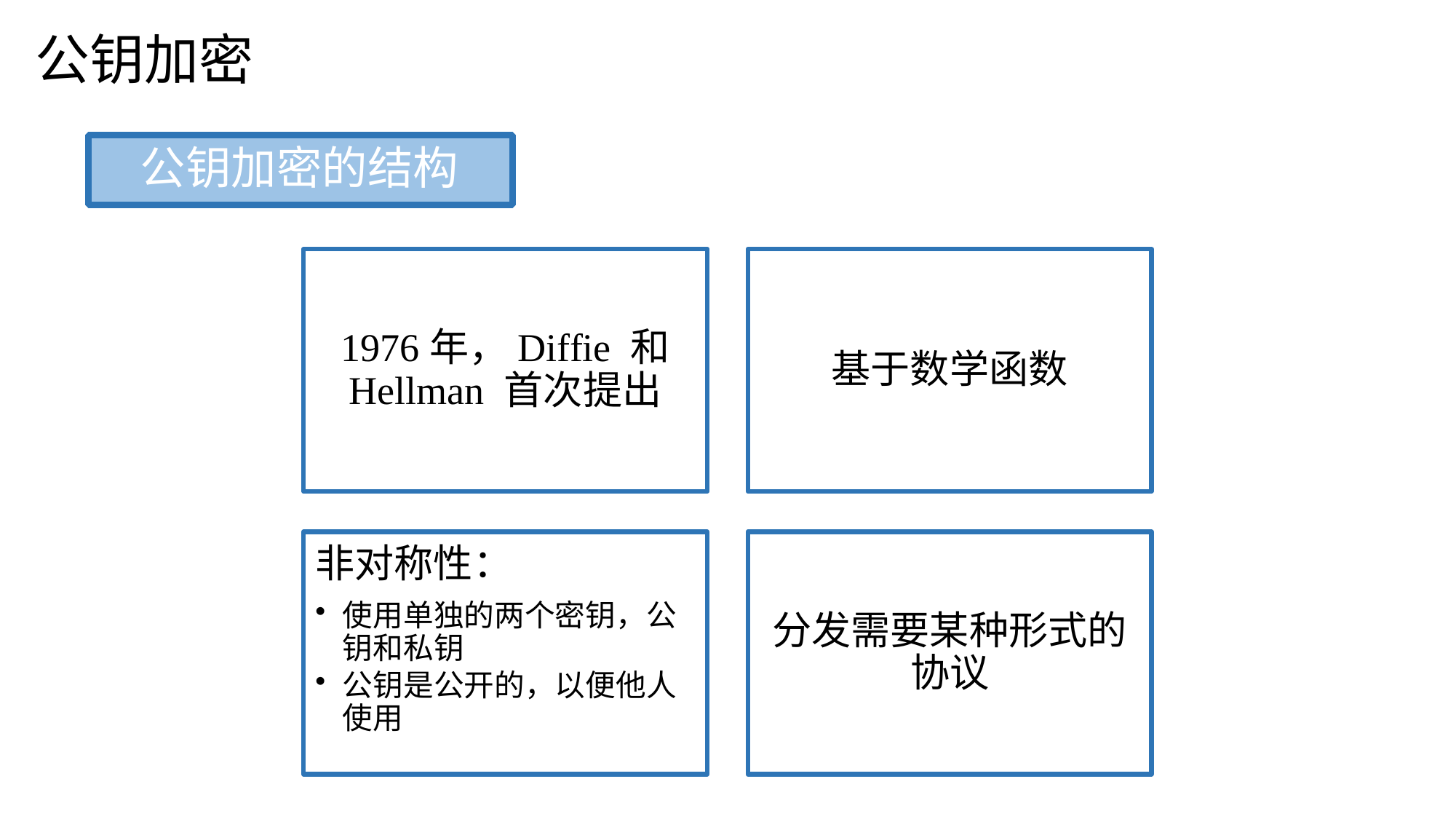

公钥加密
公钥加密的结构
1976年，Diffie 和 Hellman 首次提出
基于数学函数
非对称性：
使用单独的两个密钥，公钥和私钥
公钥是公开的，以便他人使用
分发需要某种形式的协议